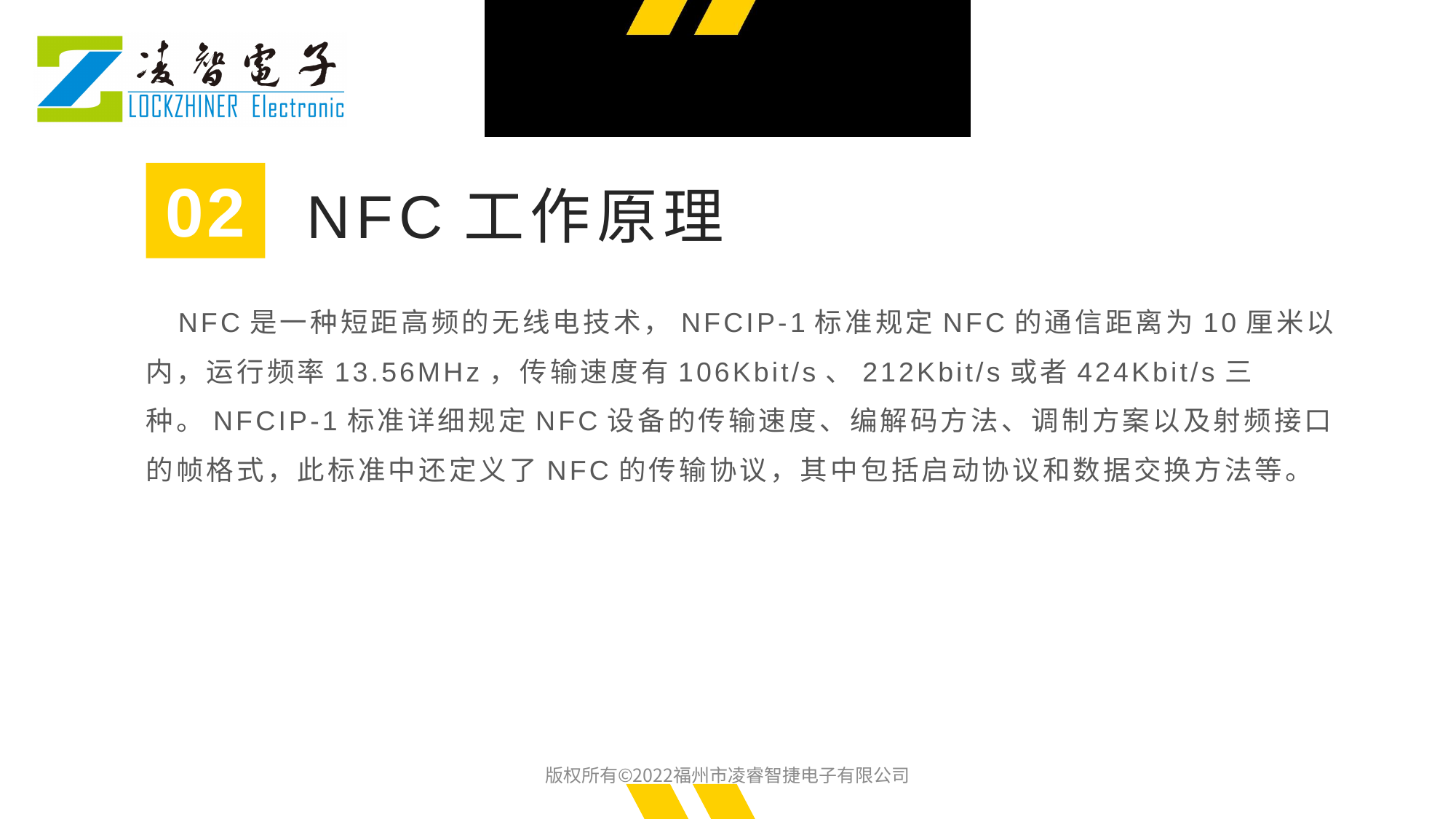

02
NFC工作原理
   NFC是一种短距高频的无线电技术，NFCIP-1标准规定NFC的通信距离为10厘米以内，运行频率13.56MHz，传输速度有106Kbit/s、212Kbit/s或者424Kbit/s三种。NFCIP-1标准详细规定NFC设备的传输速度、编解码方法、调制方案以及射频接口的帧格式，此标准中还定义了NFC的传输协议，其中包括启动协议和数据交换方法等。
版权所有©2022福州市凌睿智捷电子有限公司
4